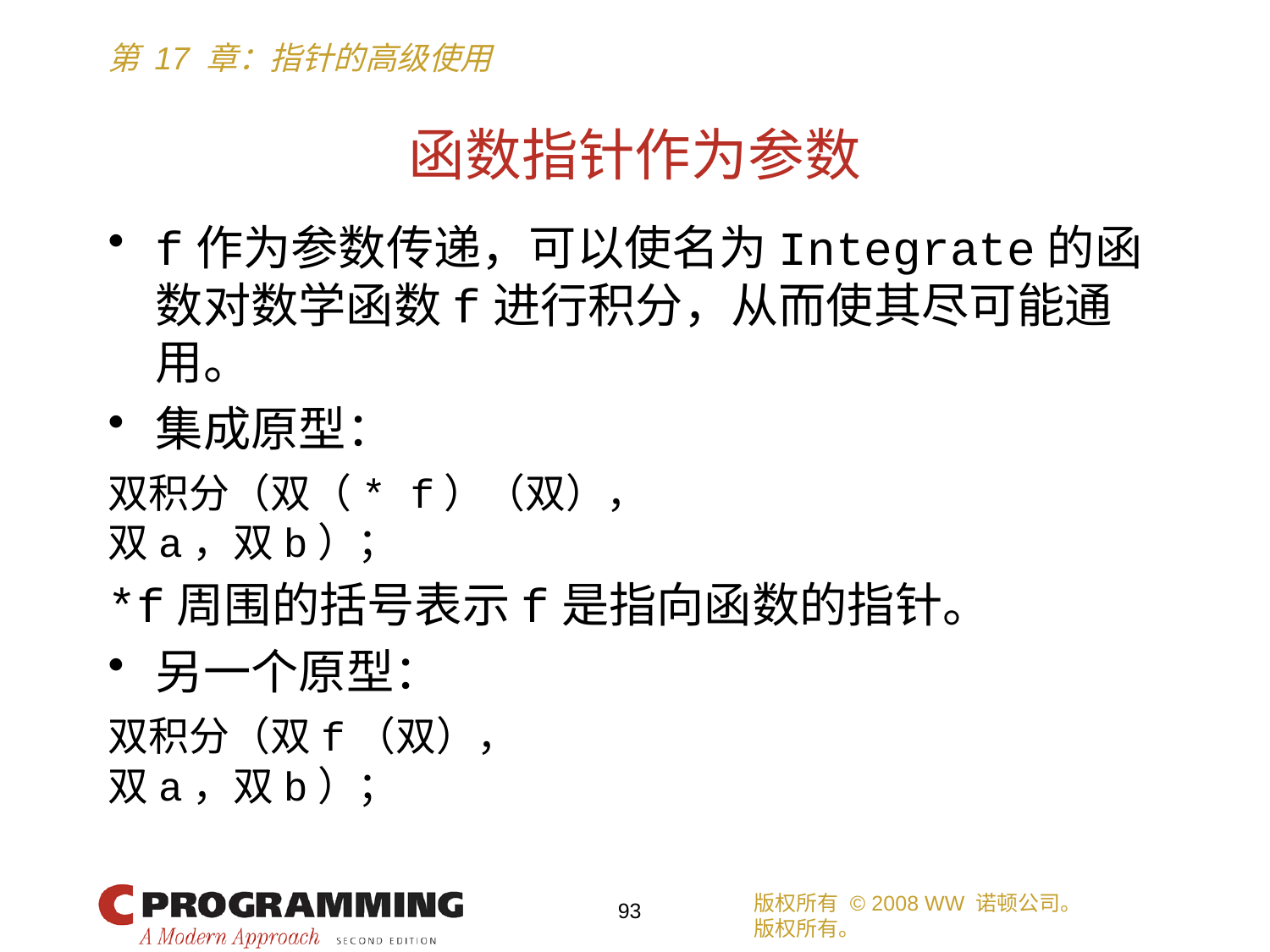

# 函数指针作为参数
f作为参数传递，可以使名为Integrate的函数对数学函数f进行积分，从而使其尽可能通用。
集成原型：
双积分（双（* f）（双），
双a，双b）；
*f周围的括号表示f是指向函数的指针。
另一个原型：
双积分（双f（双），
双a，双b）；
版权所有 © 2008 WW 诺顿公司。
版权所有。
93